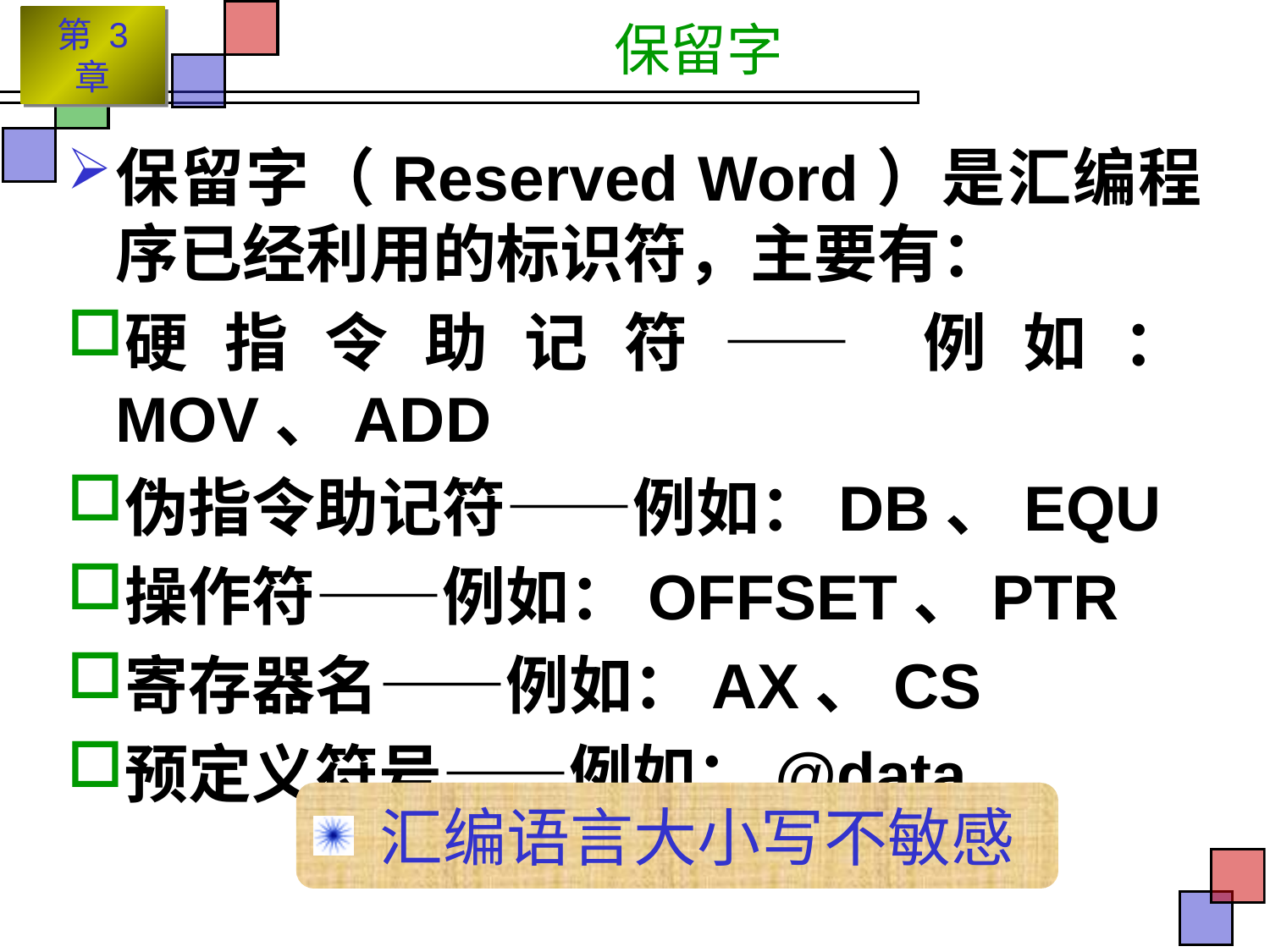

# 保留字

保留字（Reserved Word）是汇编程序已经利用的标识符，主要有：
硬指令助记符——例如：MOV、ADD
伪指令助记符——例如：DB、EQU
操作符——例如：OFFSET、PTR
寄存器名——例如：AX、CS
预定义符号——例如：@data
 汇编语言大小写不敏感